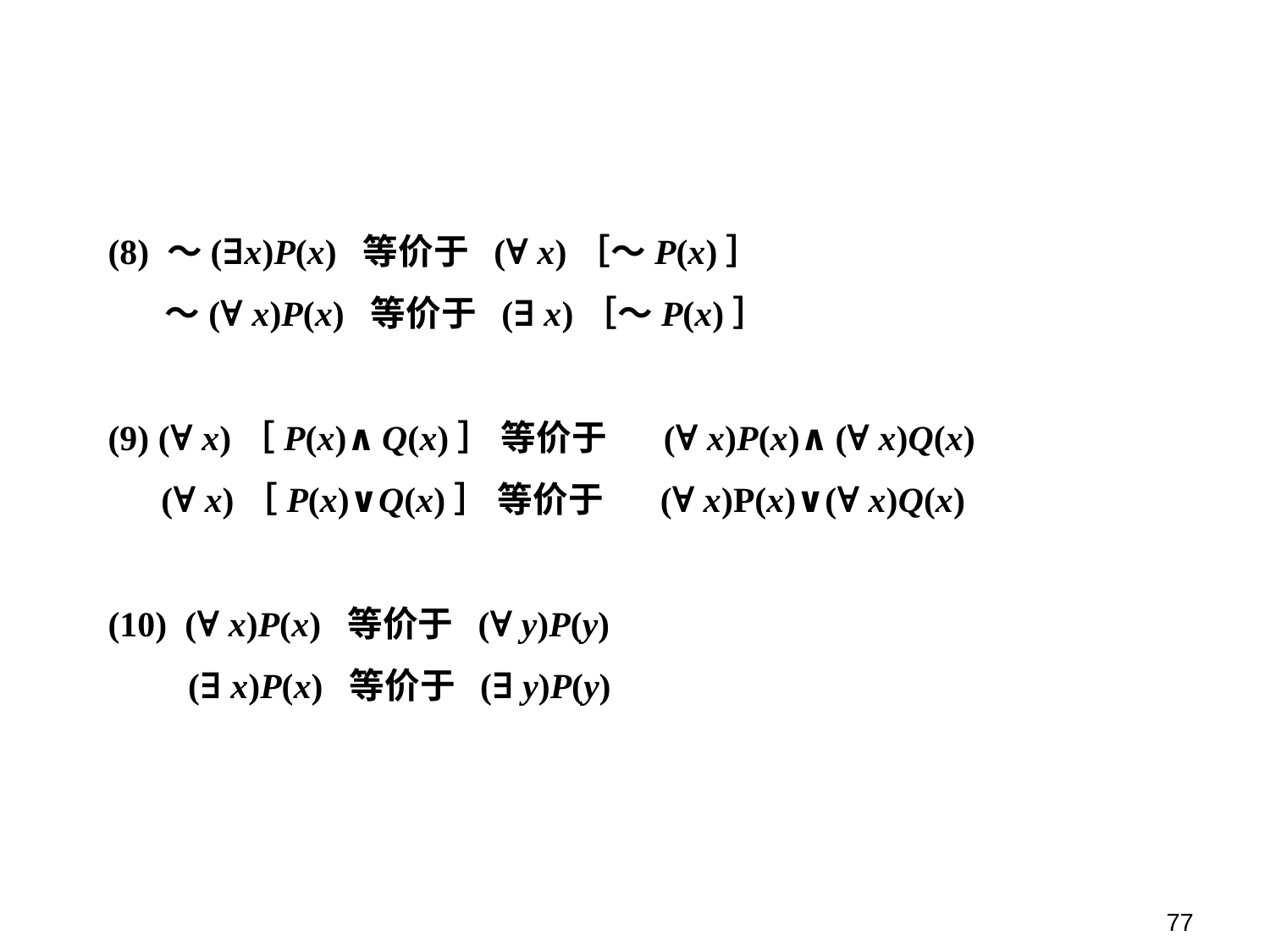

(8) ～(∃x)P(x)  等价于  (∀ x)［～P(x)］
      ～(∀ x)P(x)  等价于  (∃ x)［～P(x)］

(9) (∀ x)［P(x)∧Q(x)］ 等价于      (∀ x)P(x)∧(∀ x)Q(x)
      (∀ x)［P(x)∨Q(x)］ 等价于      (∀ x)P(x)∨(∀ x)Q(x)

(10)  (∀ x)P(x)  等价于  (∀ y)P(y)
         (∃ x)P(x)  等价于  (∃ y)P(y)
77